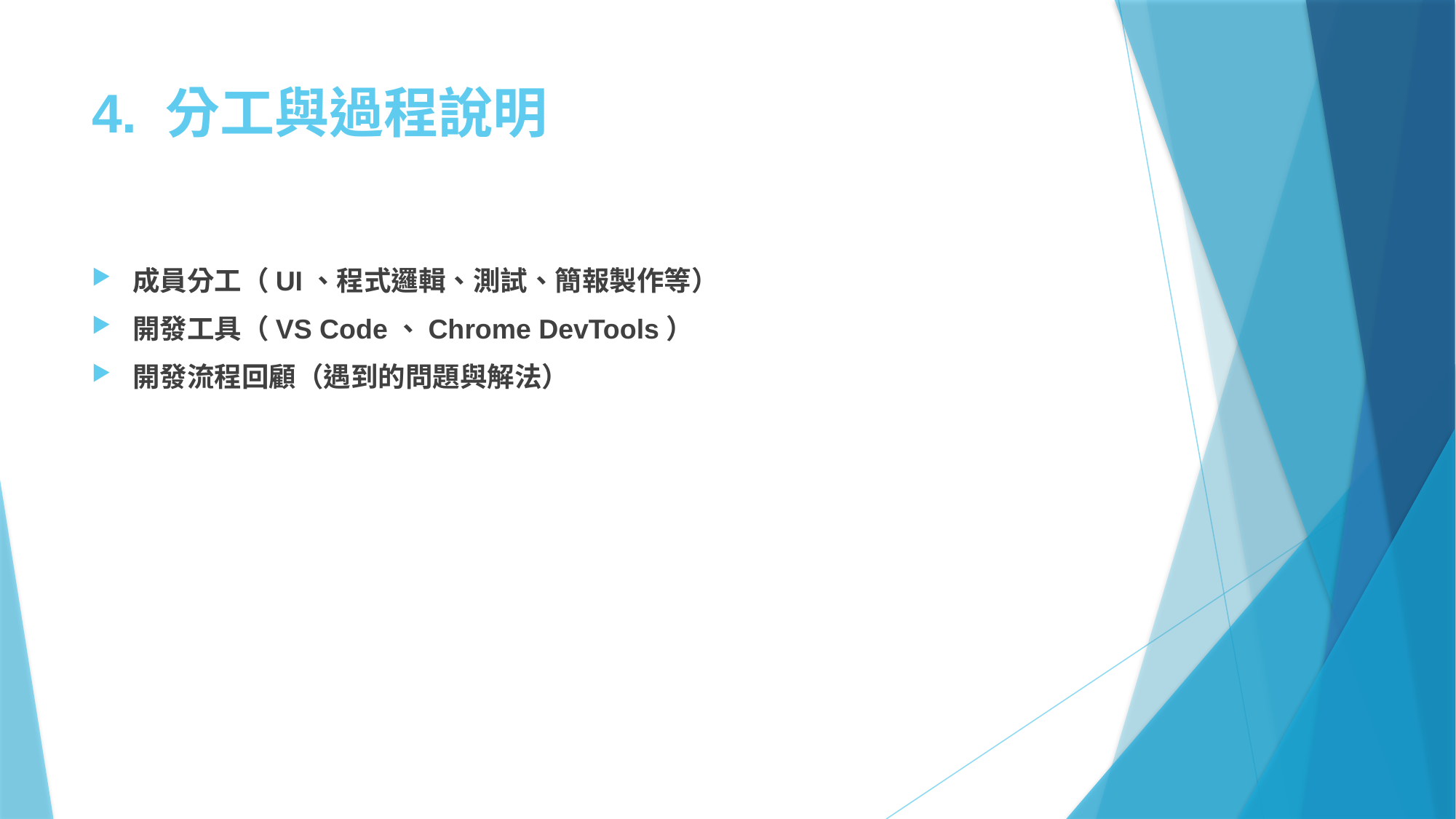

# 4. 分工與過程說明
成員分工（UI、程式邏輯、測試、簡報製作等）
開發工具（VS Code、Chrome DevTools）
開發流程回顧（遇到的問題與解法）